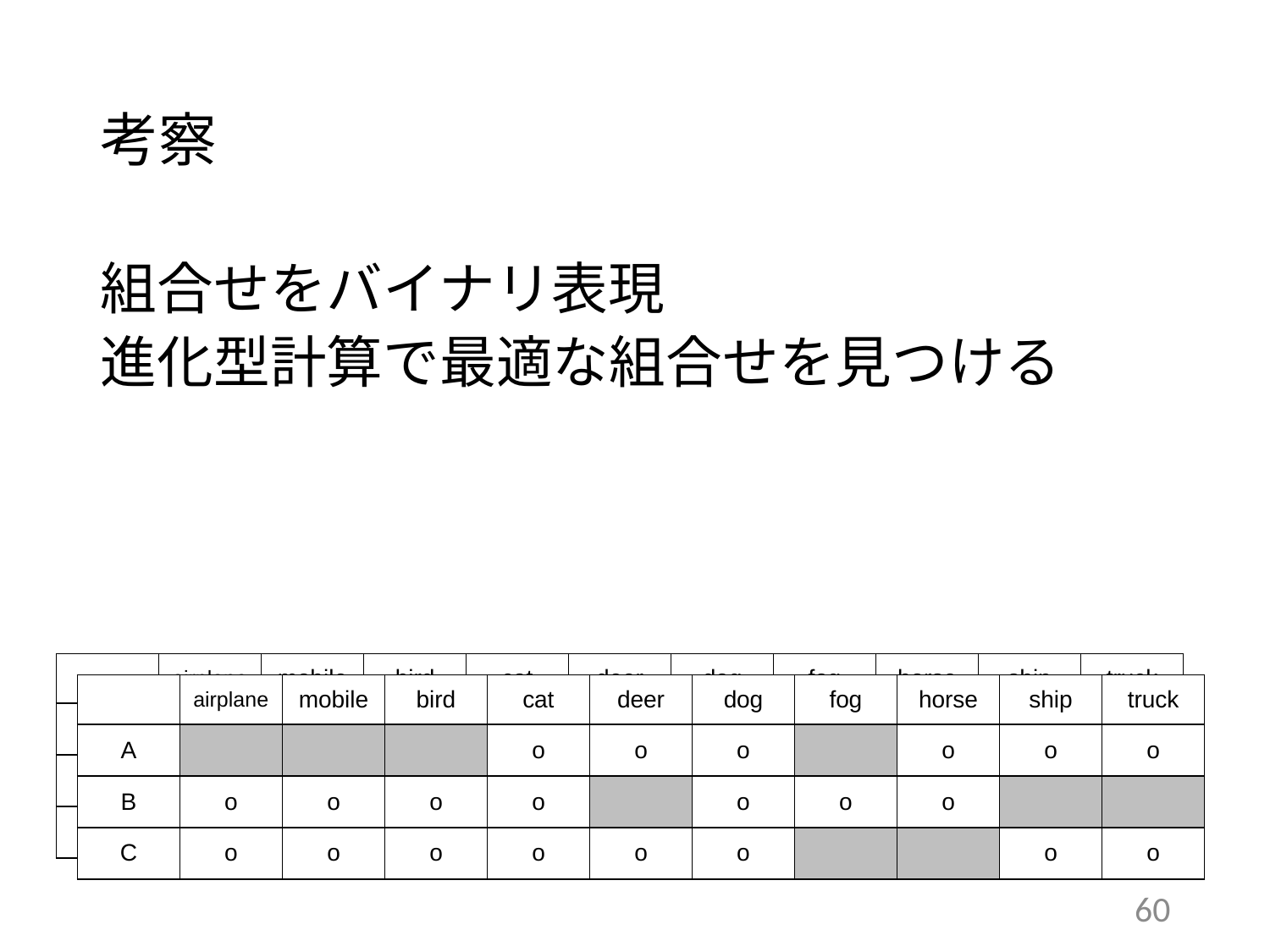

# 考察
組合せをバイナリ表現
進化型計算で最適な組合せを見つける
|  | airplane | mobile | bird | cat | deer | dog | fog | horse | ship | truck |
| --- | --- | --- | --- | --- | --- | --- | --- | --- | --- | --- |
| A | o | o | o | o | o | o | o |  |  |  |
| B | o | o | o | o |  |  |  | o | o | o |
| C | o |  |  |  | o | o | o | o | o | o |
|  | airplane | mobile | bird | cat | deer | dog | fog | horse | ship | truck |
| --- | --- | --- | --- | --- | --- | --- | --- | --- | --- | --- |
| A |  |  |  | o | o | o |  | o | o | o |
| B | o | o | o | o |  | o | o | o |  |  |
| C | o | o | o | o | o | o |  |  | o | o |
60